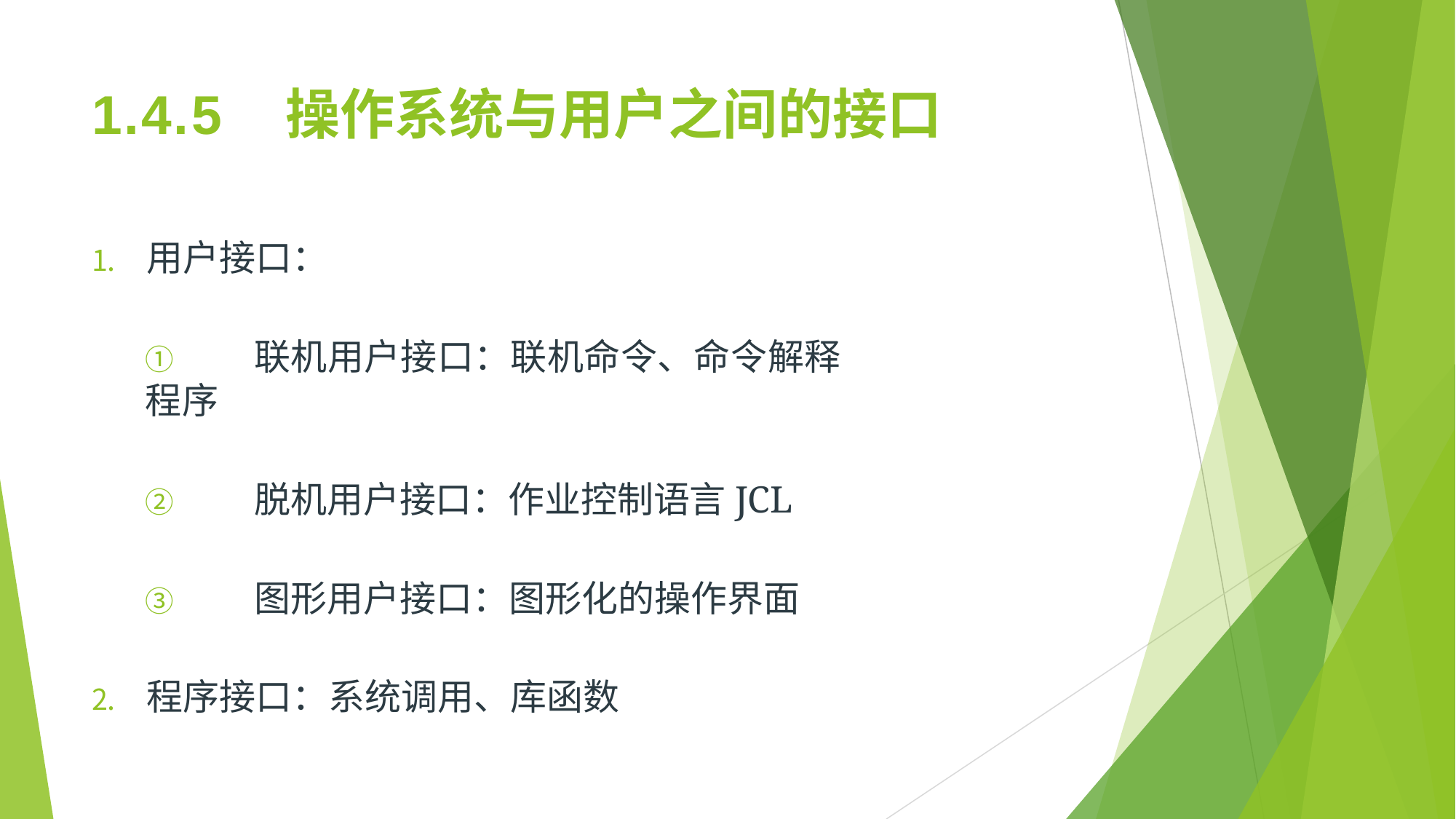

# 1.4.5	操作系统与用户之间的接口
用户接口：

①	联机用户接口：联机命令、命令解释程序

②	脱机用户接口：作业控制语言JCL

③	图形用户接口：图形化的操作界面

程序接口：系统调用、库函数